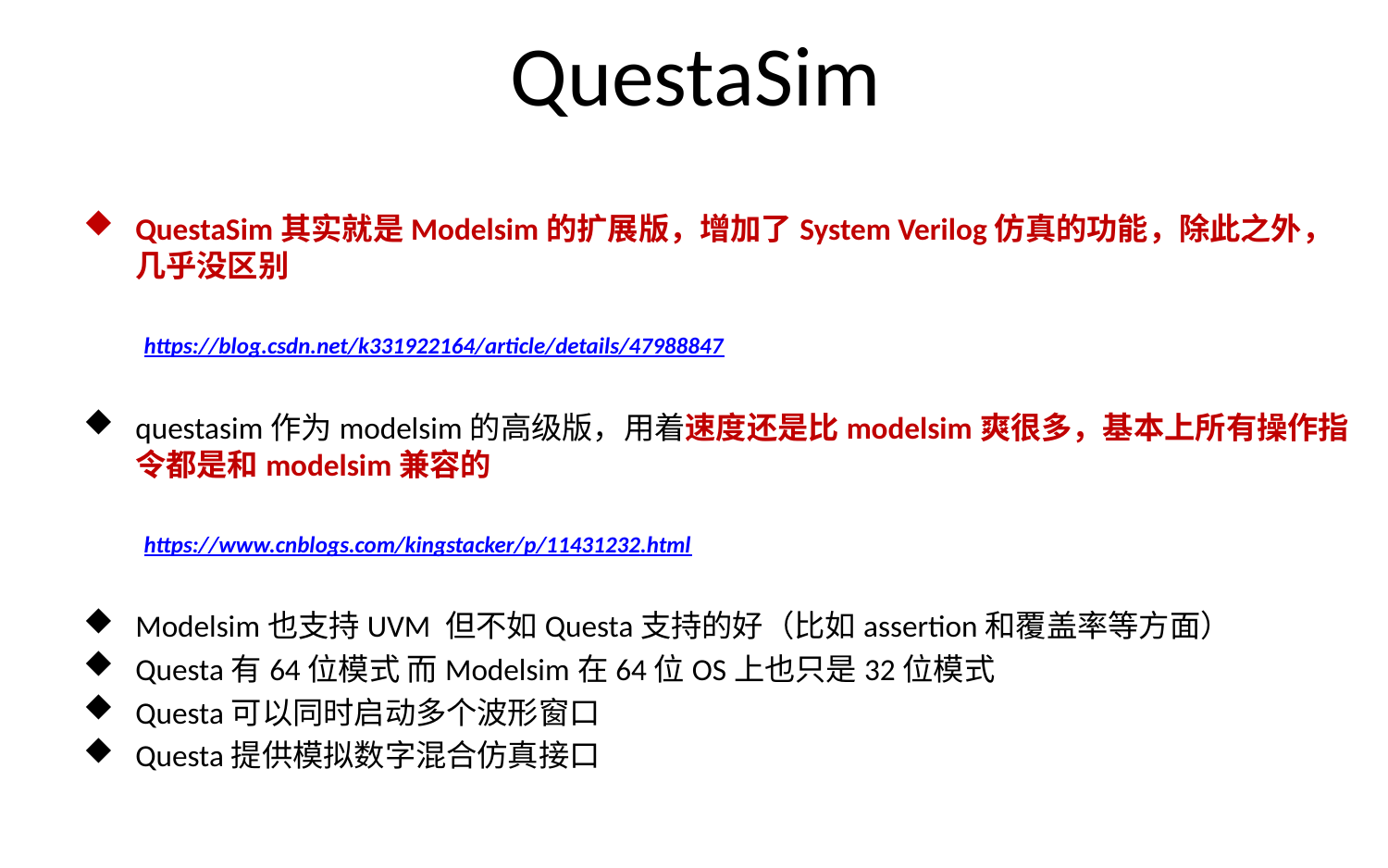

# QuestaSim
QuestaSim其实就是Modelsim的扩展版，增加了System Verilog仿真的功能，除此之外，几乎没区别

https://blog.csdn.net/k331922164/article/details/47988847

questasim作为modelsim的高级版，用着速度还是比modelsim爽很多，基本上所有操作指令都是和modelsim兼容的

https://www.cnblogs.com/kingstacker/p/11431232.html

Modelsim也支持UVM 但不如Questa支持的好（比如assertion和覆盖率等方面）
Questa有64位模式 而Modelsim在64位OS上也只是32位模式
Questa可以同时启动多个波形窗口
Questa提供模拟数字混合仿真接口